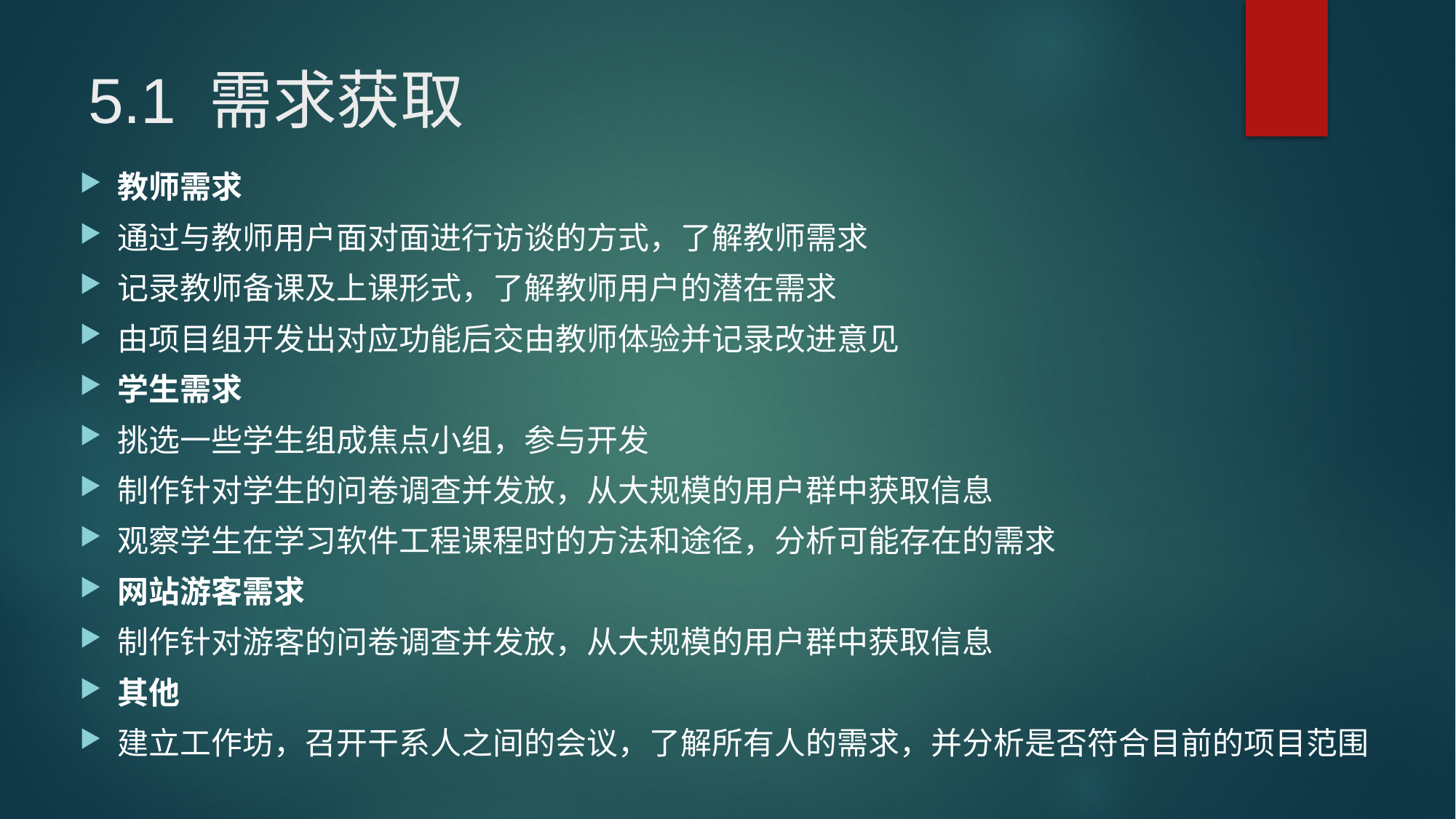

# 5.1 需求获取
教师需求
通过与教师用户面对面进行访谈的方式，了解教师需求
记录教师备课及上课形式，了解教师用户的潜在需求
由项目组开发出对应功能后交由教师体验并记录改进意见
学生需求
挑选一些学生组成焦点小组，参与开发
制作针对学生的问卷调查并发放，从大规模的用户群中获取信息
观察学生在学习软件工程课程时的方法和途径，分析可能存在的需求
网站游客需求
制作针对游客的问卷调查并发放，从大规模的用户群中获取信息
其他
建立工作坊，召开干系人之间的会议，了解所有人的需求，并分析是否符合目前的项目范围